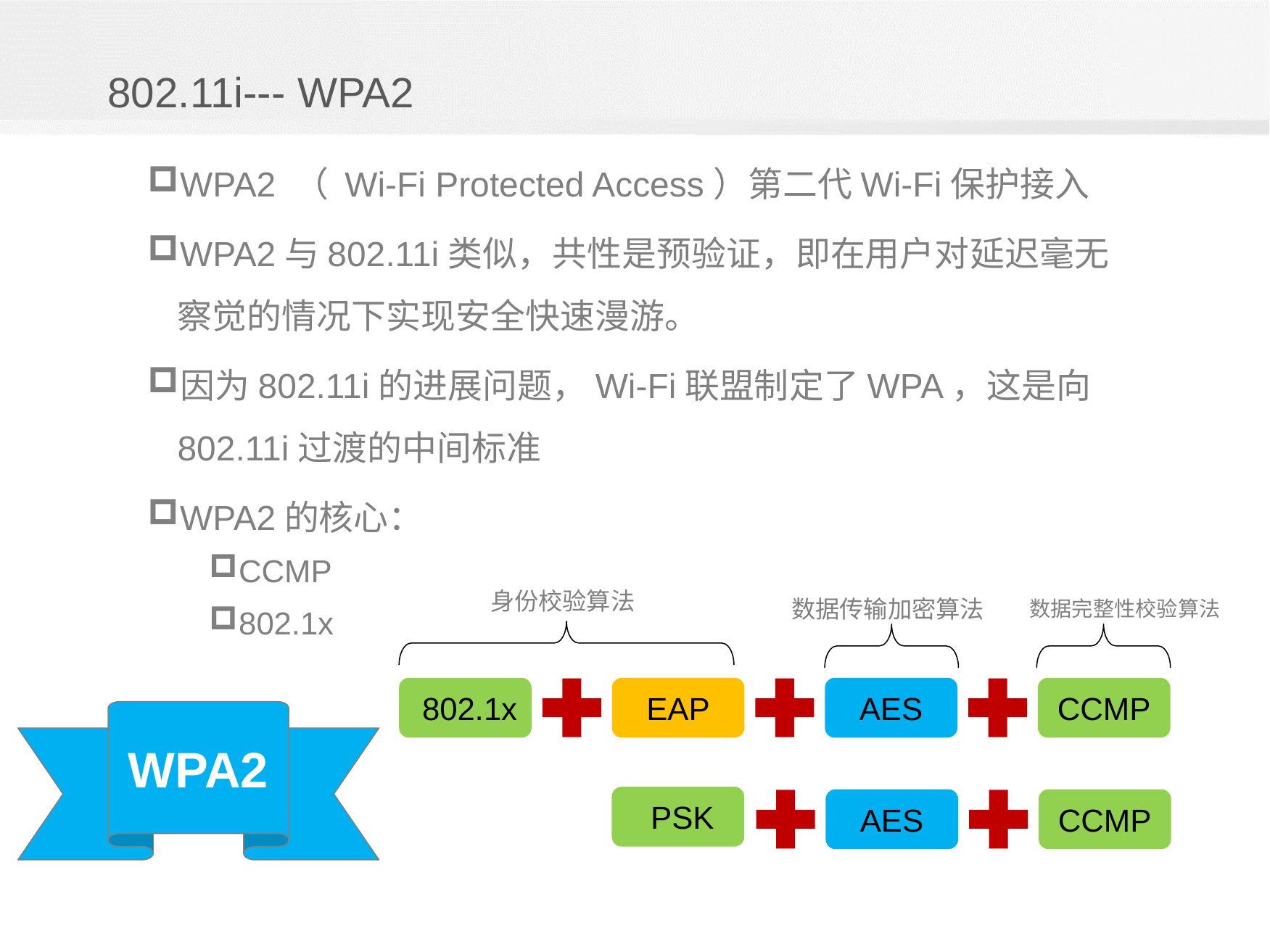

802.11i--- WPA2
WPA2 （ Wi-Fi Protected Access）第二代Wi-Fi保护接入
WPA2与802.11i类似，共性是预验证，即在用户对延迟毫无察觉的情况下实现安全快速漫游。
因为802.11i的进展问题，Wi-Fi联盟制定了WPA，这是向802.11i过渡的中间标准
WPA2的核心：
CCMP
802.1x

身份校验算法
数据传输加密算法
数据完整性校验算法

 802.1x
EAP
AES
CCMP
WPA2

 PSK
AES
CCMP